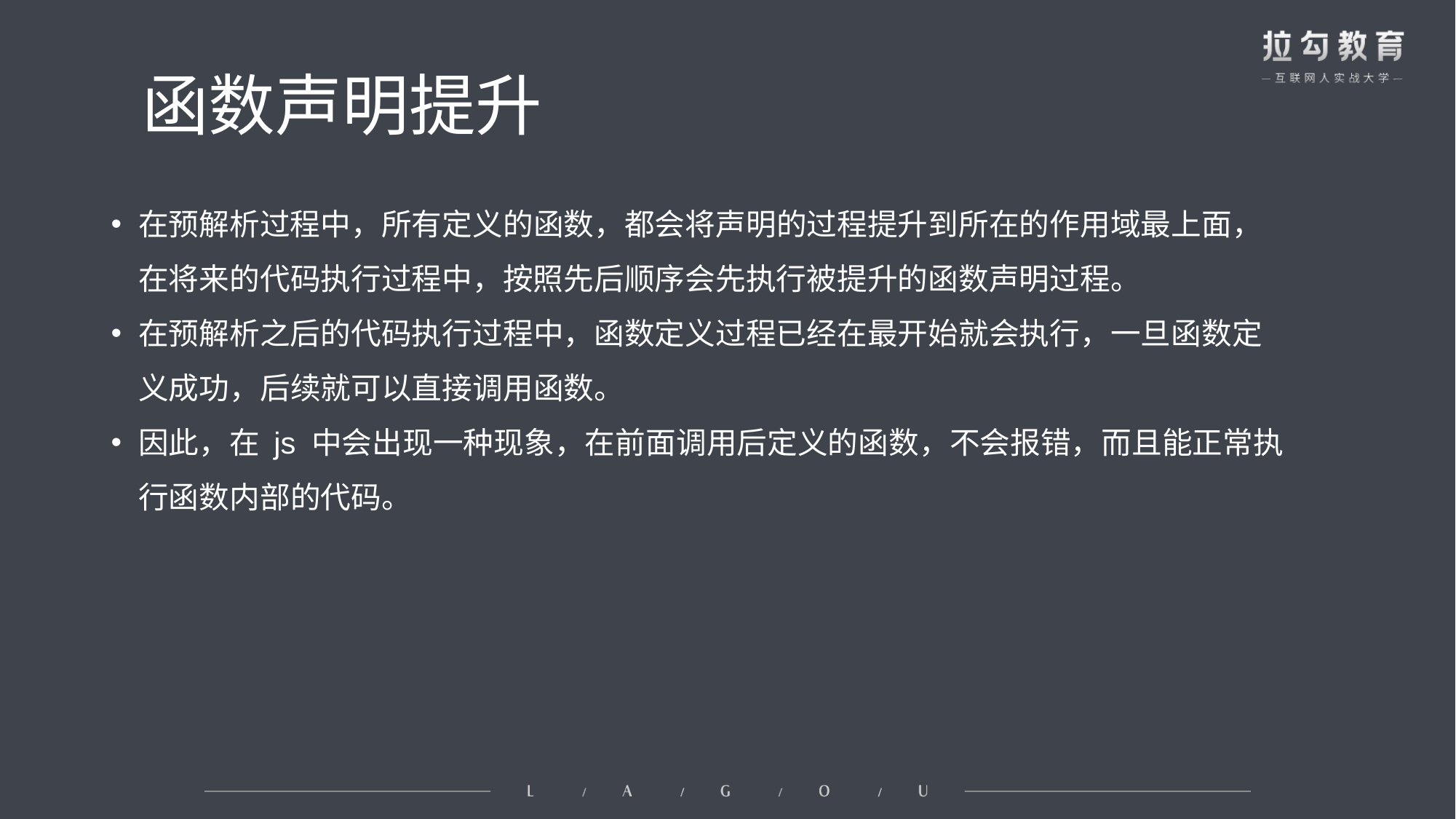

# 函数声明提升
在预解析过程中，所有定义的函数，都会将声明的过程提升到所在的作用域最上面，在将来的代码执行过程中，按照先后顺序会先执行被提升的函数声明过程。
在预解析之后的代码执行过程中，函数定义过程已经在最开始就会执行，一旦函数定义成功，后续就可以直接调用函数。
因此，在 js 中会出现一种现象，在前面调用后定义的函数，不会报错，而且能正常执行函数内部的代码。